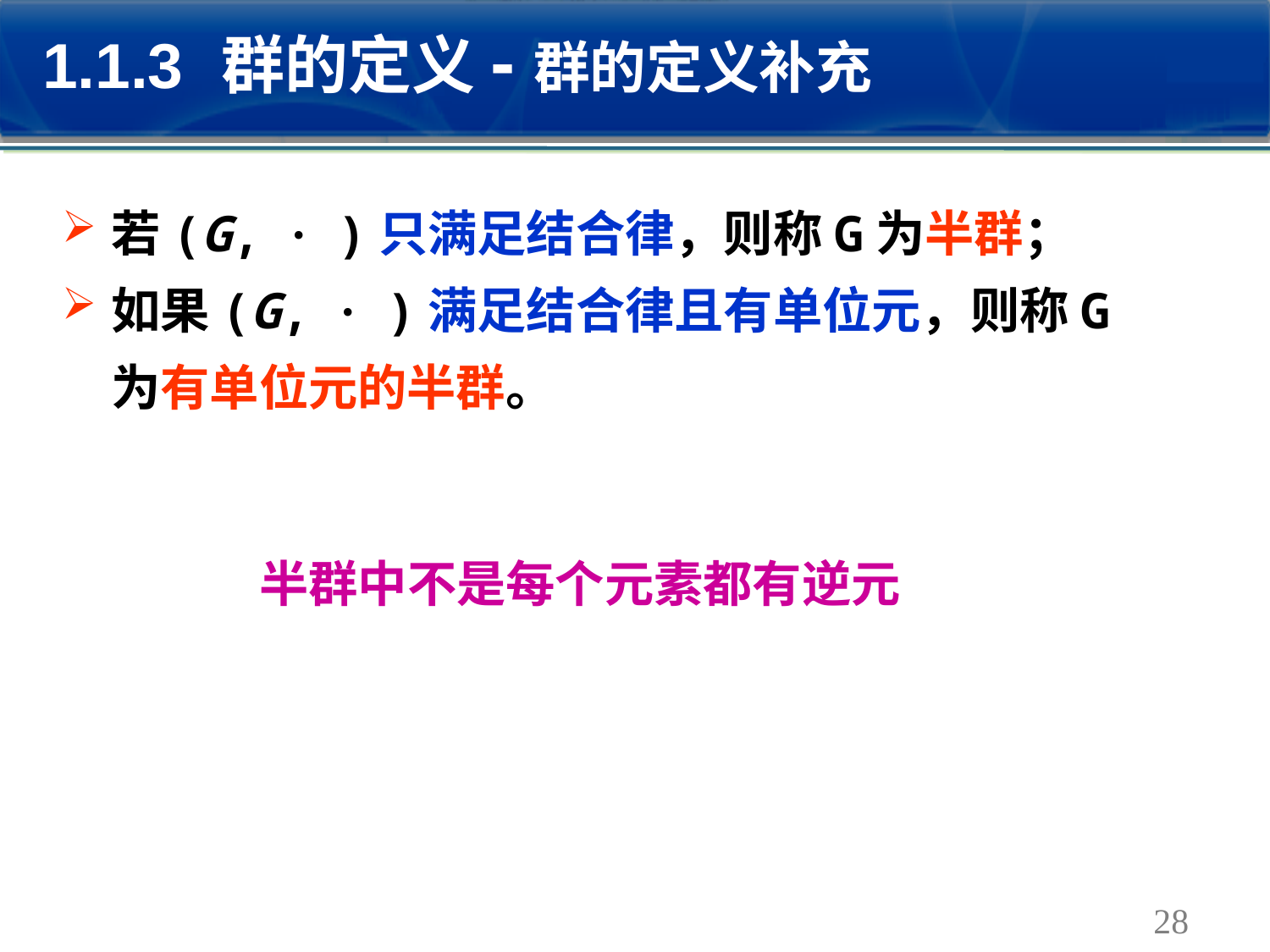

1.1.3 群的定义-群的定义补充
若(G, · )只满足结合律，则称G为半群；
如果(G, · )满足结合律且有单位元，则称G为有单位元的半群。
半群中不是每个元素都有逆元
28